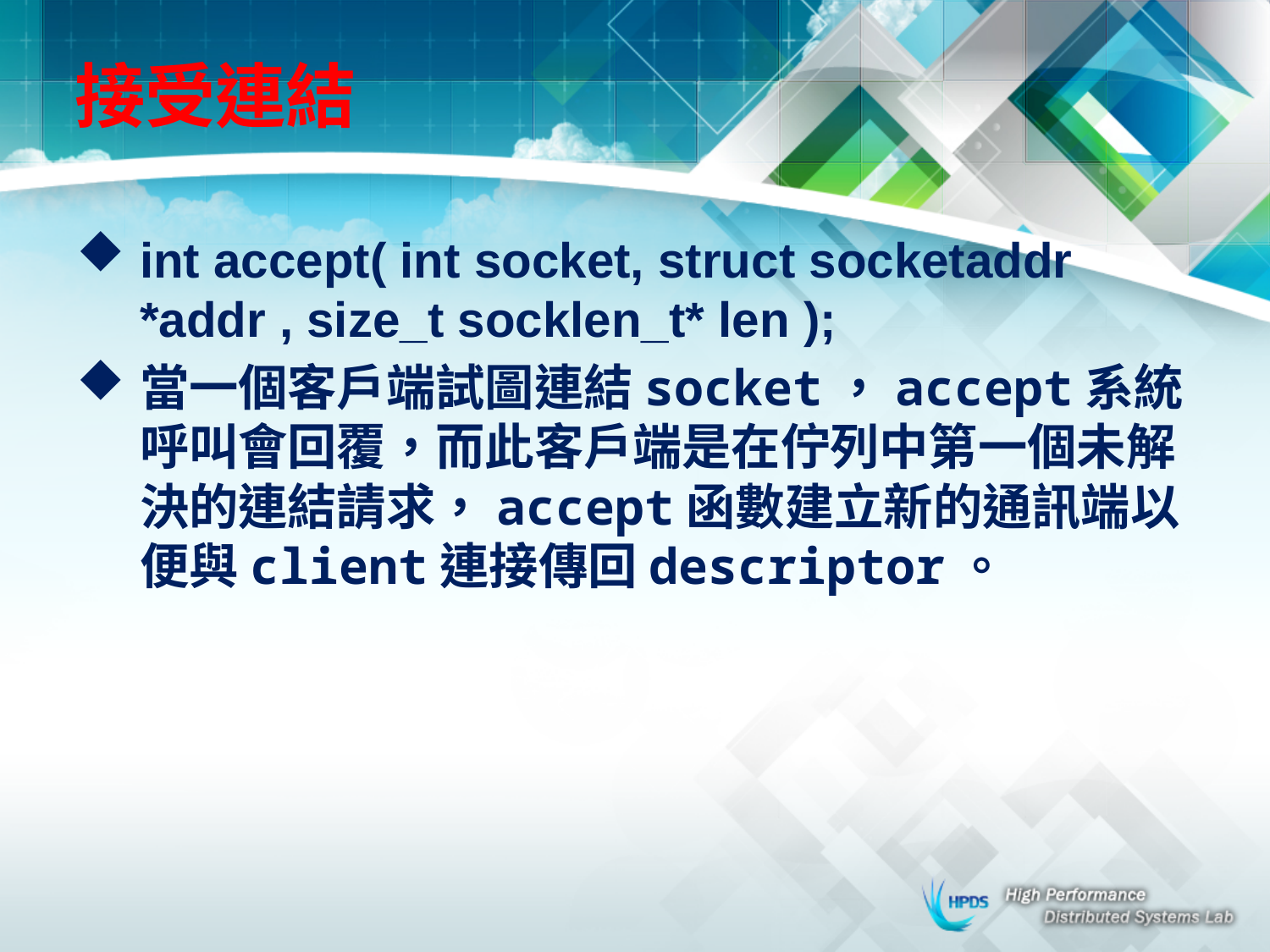

# 接受連結
int accept( int socket, struct socketaddr  *addr , size_t socklen_t* len );
當一個客戶端試圖連結socket，accept系統呼叫會回覆，而此客戶端是在佇列中第一個未解決的連結請求，accept函數建立新的通訊端以便與client連接傳回descriptor。